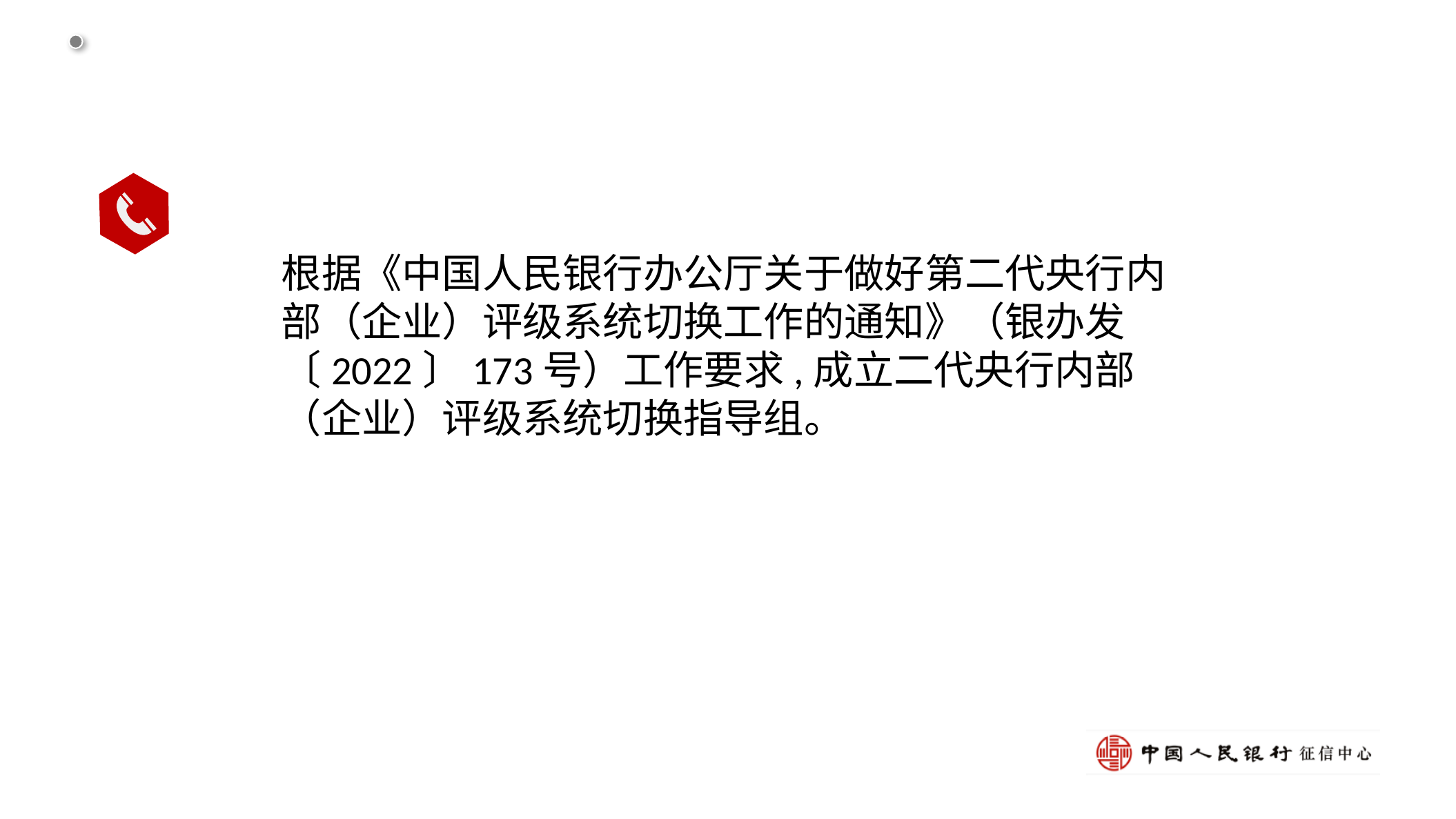

根据《中国人民银行办公厅关于做好第二代央行内部（企业）评级系统切换工作的通知》（银办发〔2022〕173号）工作要求,成立二代央行内部（企业）评级系统切换指导组。